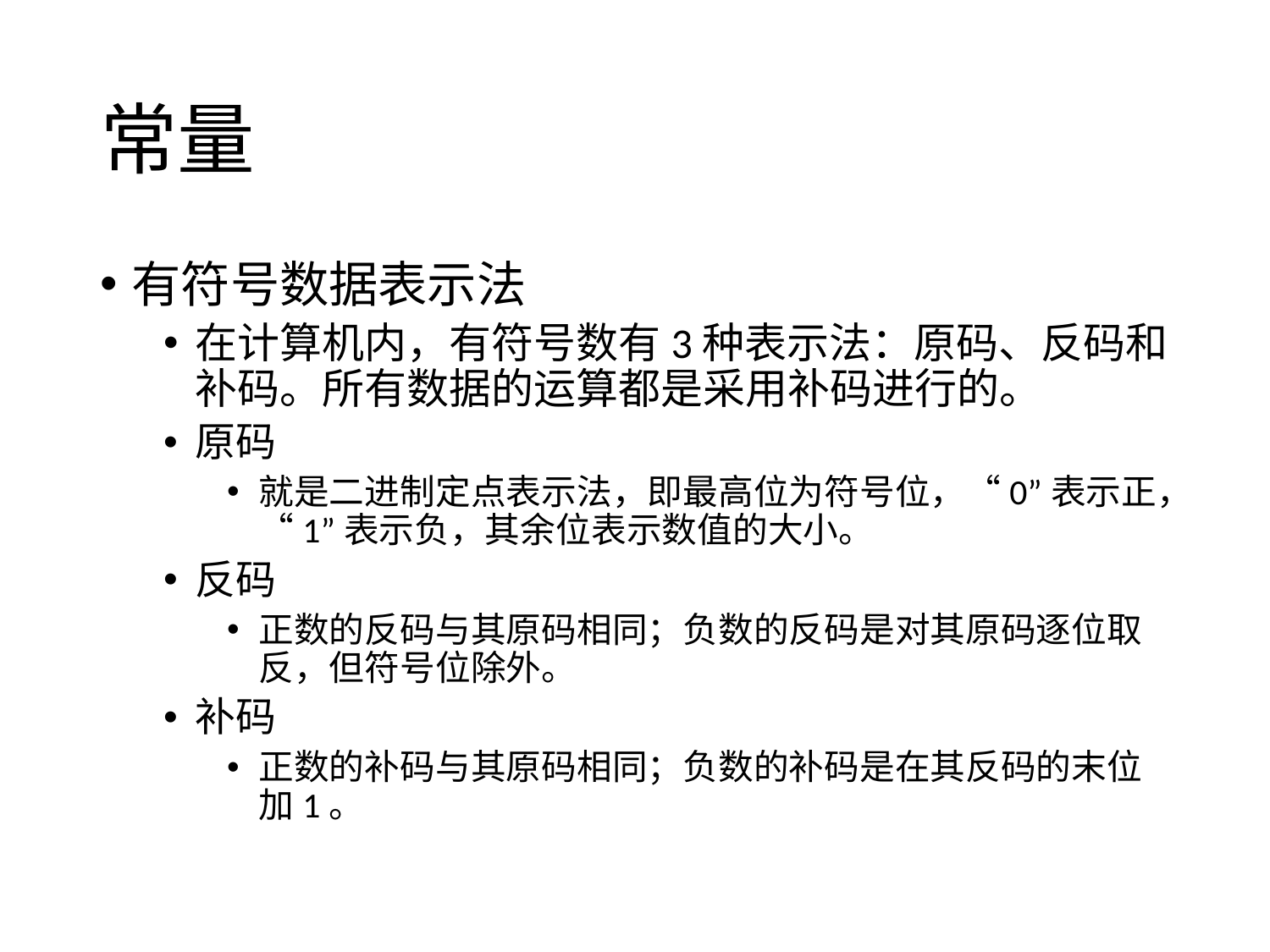

# 常量
有符号数据表示法
在计算机内，有符号数有3种表示法：原码、反码和补码。所有数据的运算都是采用补码进行的。
原码
就是二进制定点表示法，即最高位为符号位，“0”表示正，“1”表示负，其余位表示数值的大小。
反码
正数的反码与其原码相同；负数的反码是对其原码逐位取反，但符号位除外。
补码
正数的补码与其原码相同；负数的补码是在其反码的末位加1。